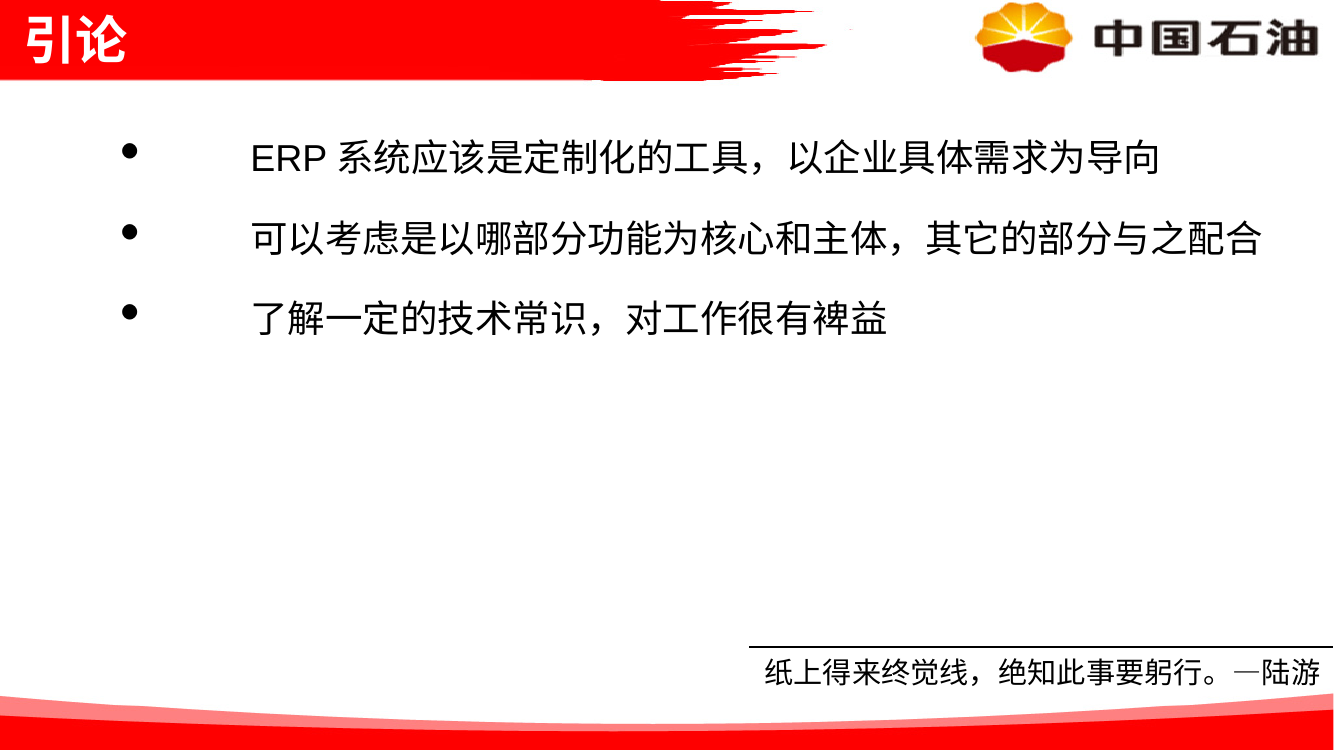

# 引论
ERP系统应该是定制化的工具，以企业具体需求为导向
可以考虑是以哪部分功能为核心和主体，其它的部分与之配合
了解一定的技术常识，对工作很有裨益
纸上得来终觉线，绝知此事要躬行。—陆游